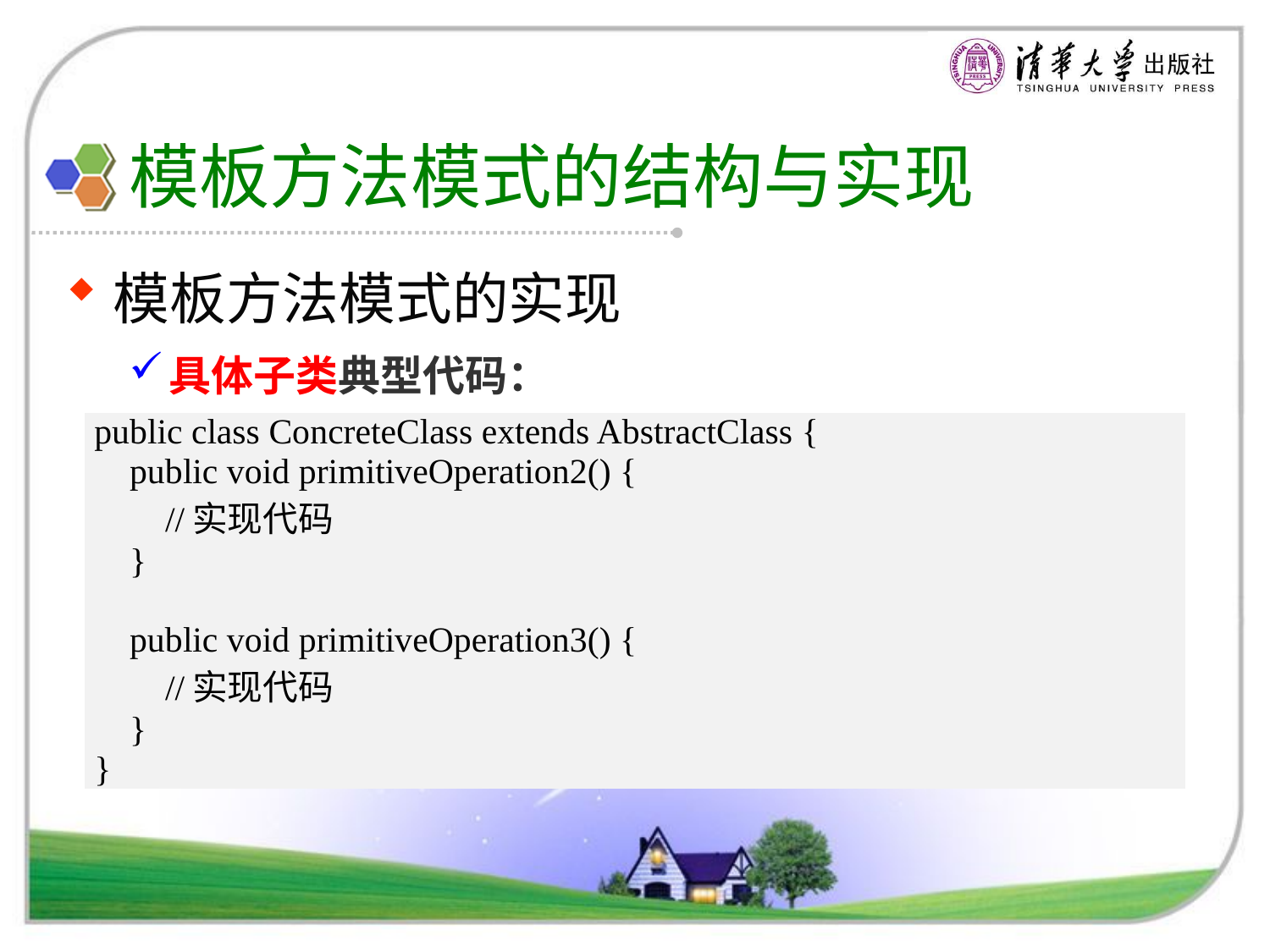

# 模板方法模式的结构与实现
模板方法模式的实现
具体子类典型代码：

| public class ConcreteClass extends AbstractClass { public void primitiveOperation2() { //实现代码 } public void primitiveOperation3() { //实现代码 } } |
| --- |